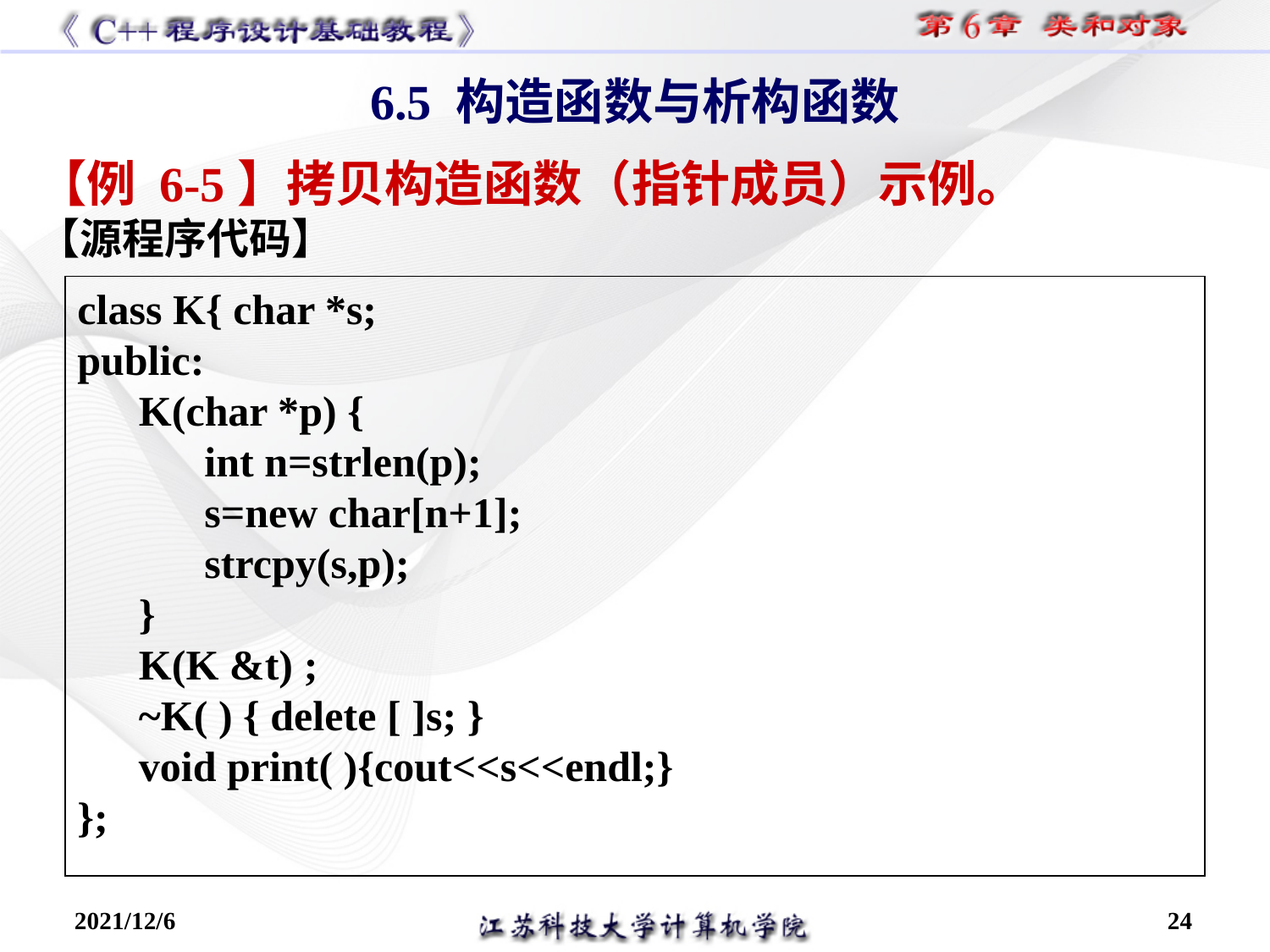

6.5 构造函数与析构函数
【例 6-5】拷贝构造函数（指针成员）示例。
【源程序代码】
class K{ char *s;
public:
K(char *p) {
int n=strlen(p);
s=new char[n+1];
strcpy(s,p);
}
K(K &t) ;
~K( ) { delete [ ]s; }
void print( ){cout<<s<<endl;}
};